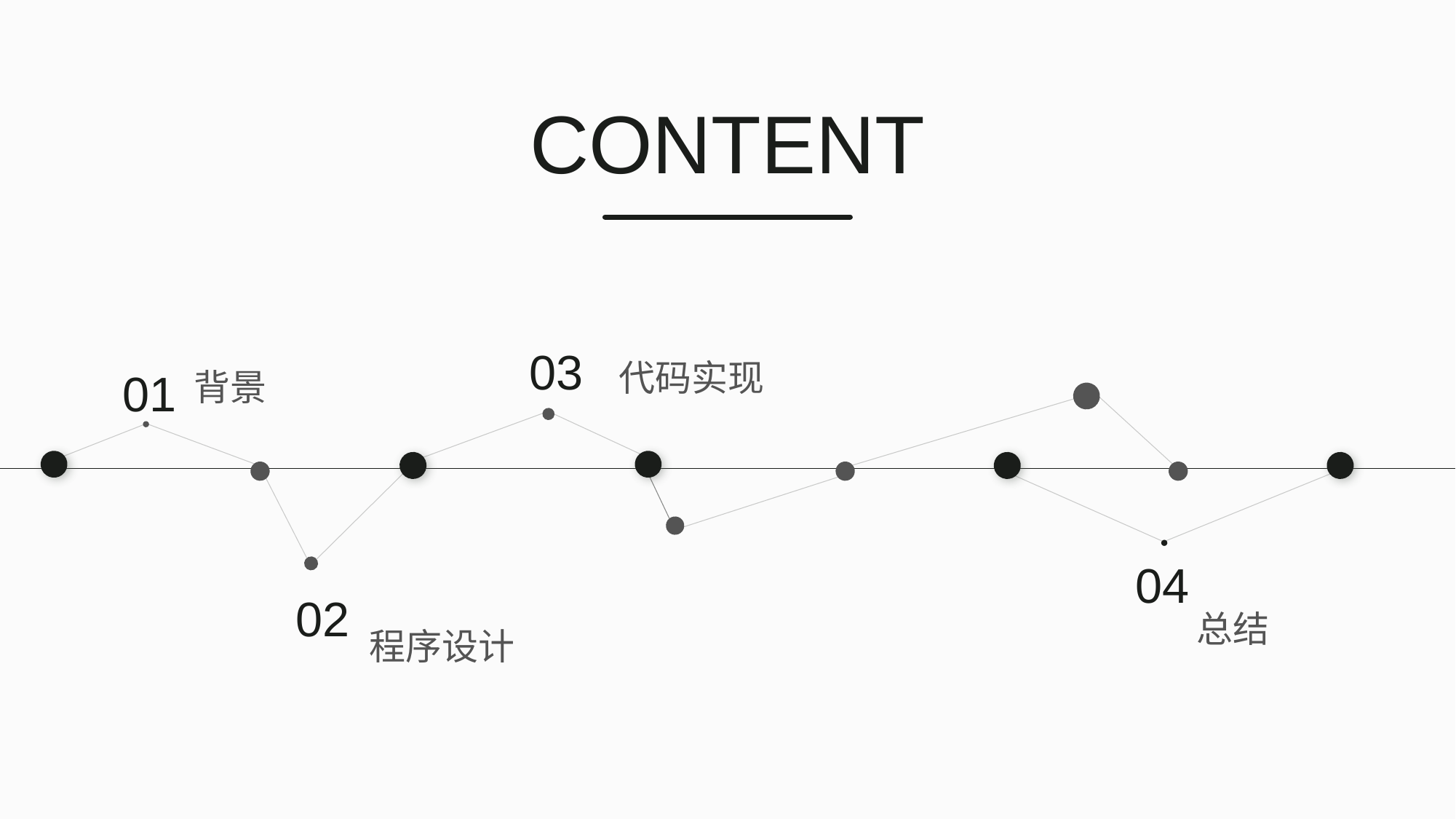

CONTENT
03
代码实现
01
背景

04

02
总结
程序设计